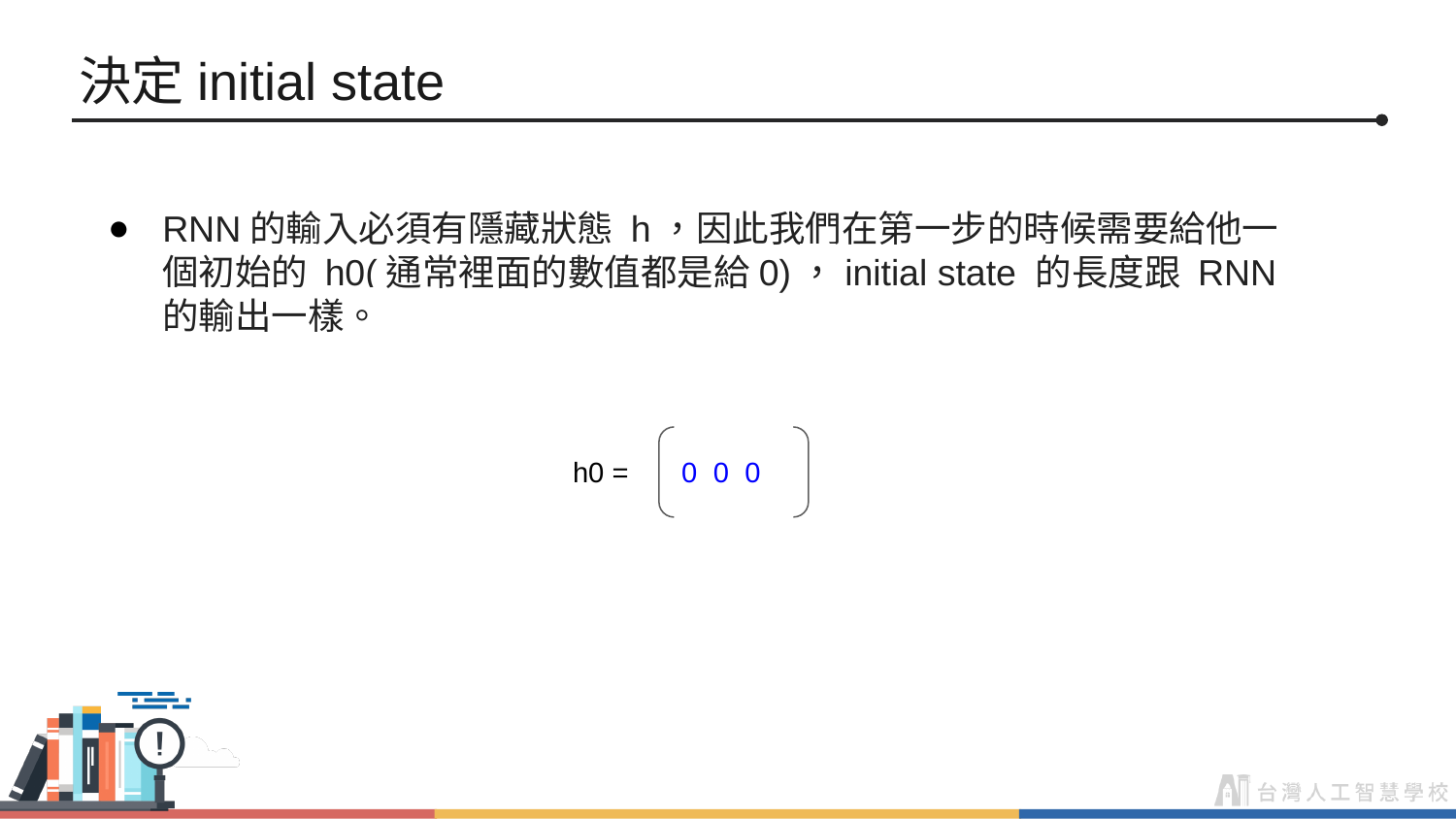

# 決定initial state
RNN的輸入必須有隱藏狀態 h，因此我們在第一步的時候需要給他一個初始的 h0(通常裡面的數值都是給0)，initial state 的長度跟 RNN 的輸出一樣。

h0 =
 0  0  0